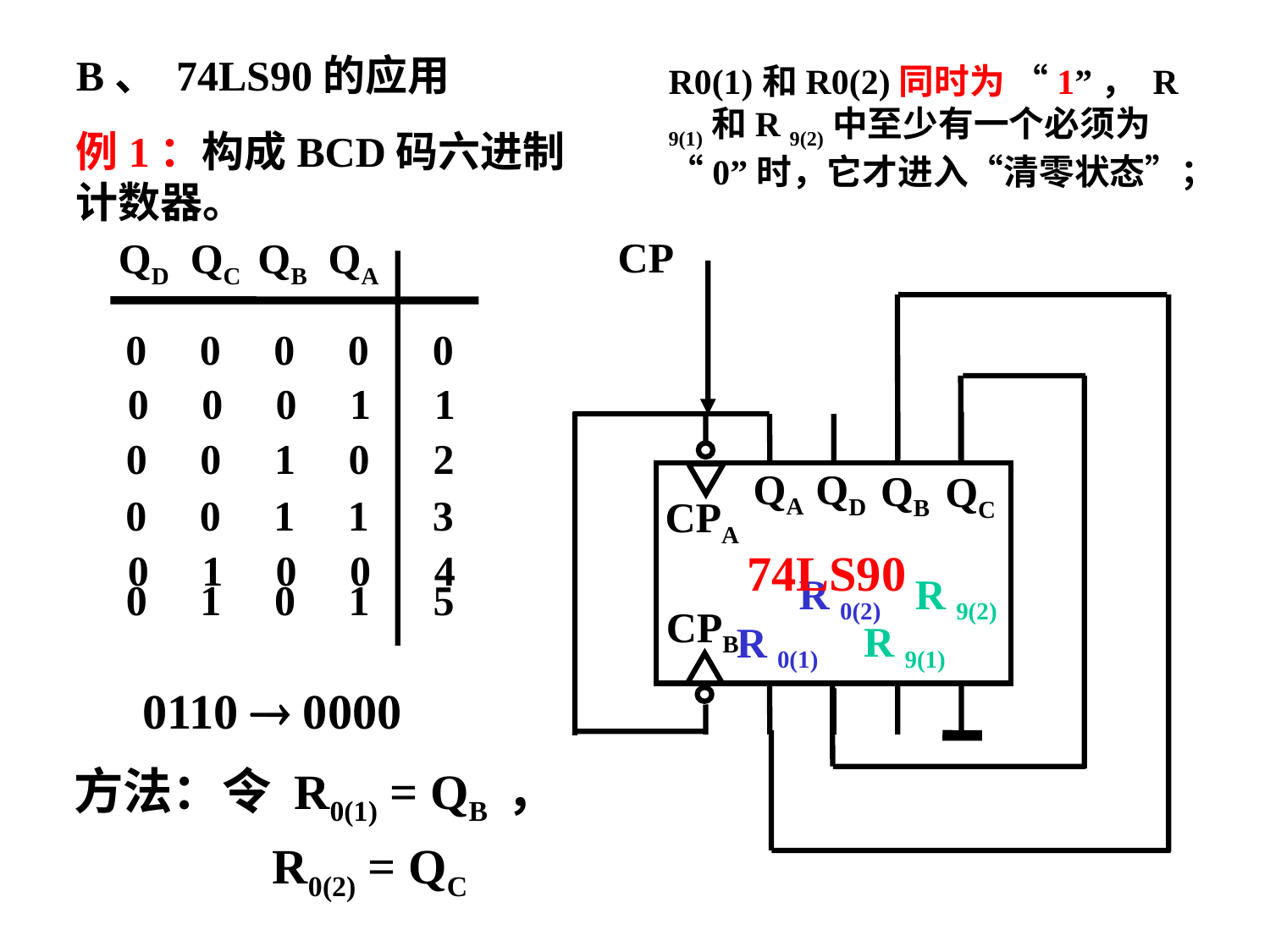

B、 74LS90的应用
R0(1)和R0(2)同时为 “1”， R 9(1)和R 9(2)中至少有一个必须为“0”时，它才进入“清零状态”；
例1：构成BCD码六进制计数器。
CP
QD  QC  QB  QA

0     0     0     0      0
0     0     0     1      1
0     0     1     0      2
0     0     1     1      3
0     1     0     0      4
0     1     0     1      5

QA
QD
QB
QC

CPA
74LS90
R 0(2)
R 9(2)
CPB
R 9(1)
R 0(1)

0110 → 0000

方法：令 R0(1) = QB ，
                 R0(2) = QC